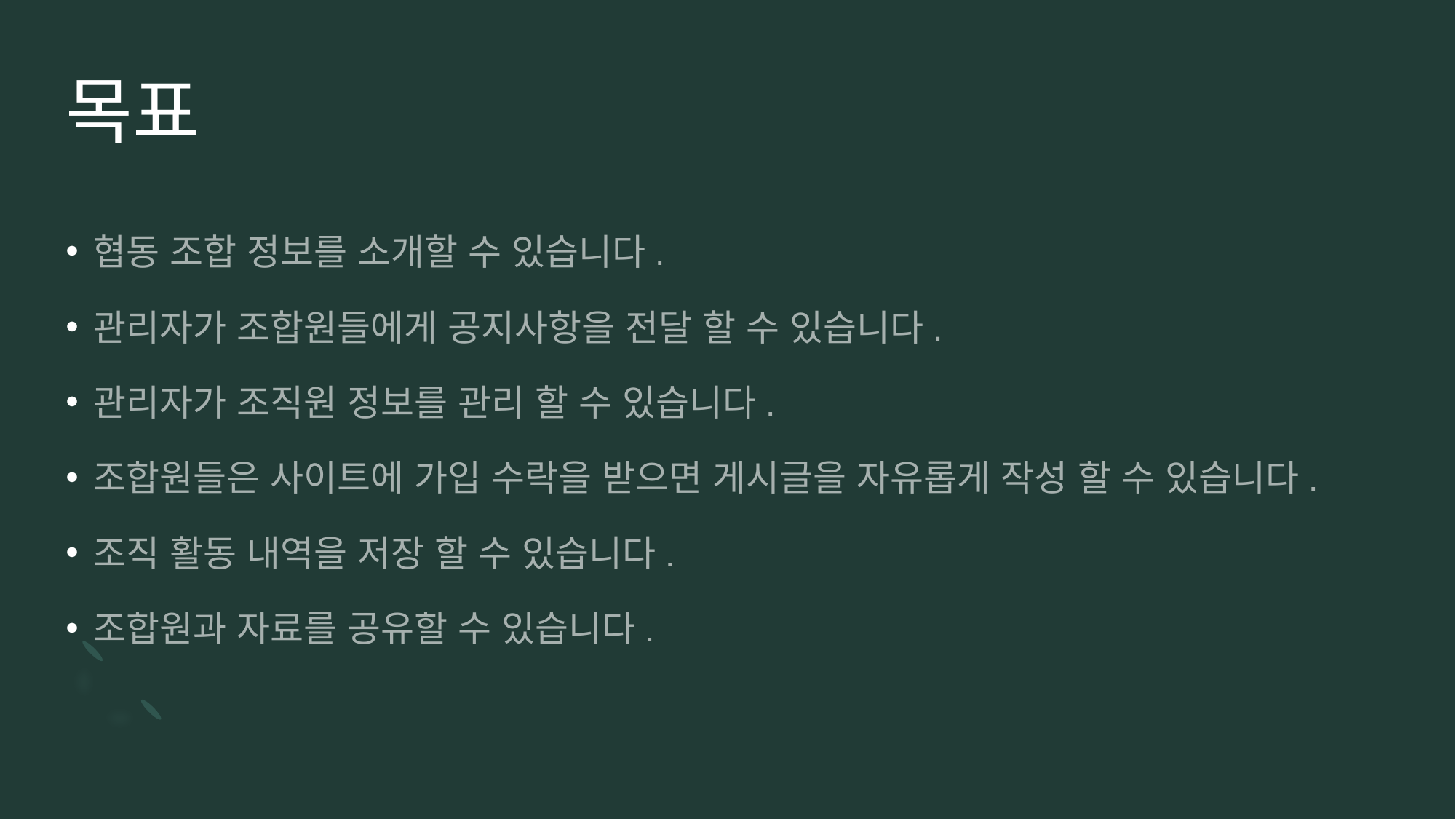

# 목표
협동 조합 정보를 소개할 수 있습니다.
관리자가 조합원들에게 공지사항을 전달 할 수 있습니다.
관리자가 조직원 정보를 관리 할 수 있습니다.
조합원들은 사이트에 가입 수락을 받으면 게시글을 자유롭게 작성 할 수 있습니다.
조직 활동 내역을 저장 할 수 있습니다.
조합원과 자료를 공유할 수 있습니다.